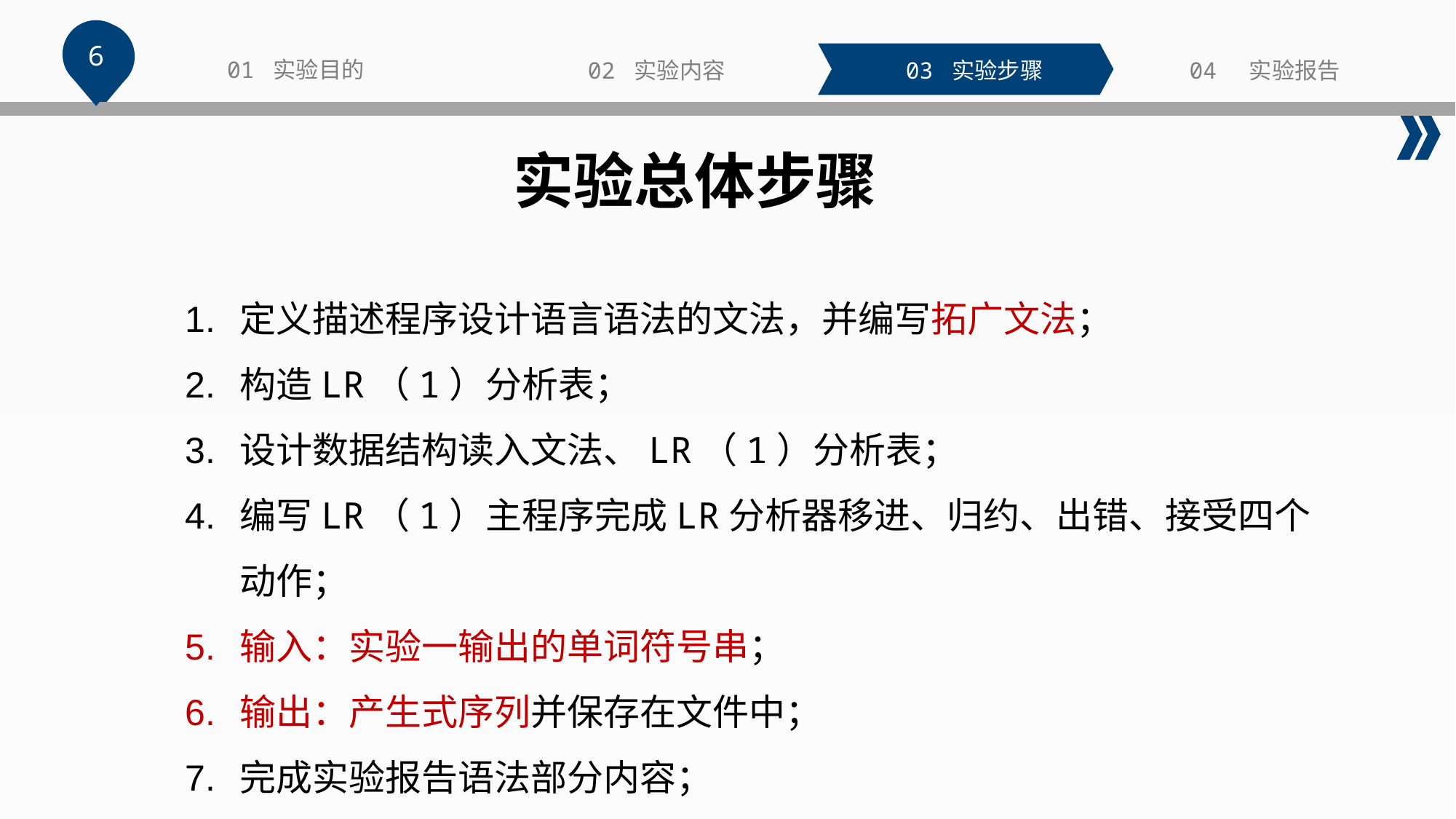

6

01 实验目的
02 实验内容
03 实验步骤
04  实验报告

实验总体步骤
定义描述程序设计语言语法的文法，并编写拓广文法；
构造LR（1）分析表；
设计数据结构读入文法、LR（1）分析表；
编写LR（1）主程序完成LR分析器移进、归约、出错、接受四个动作；
输入：实验一输出的单词符号串；
输出：产生式序列并保存在文件中；
完成实验报告语法部分内容；